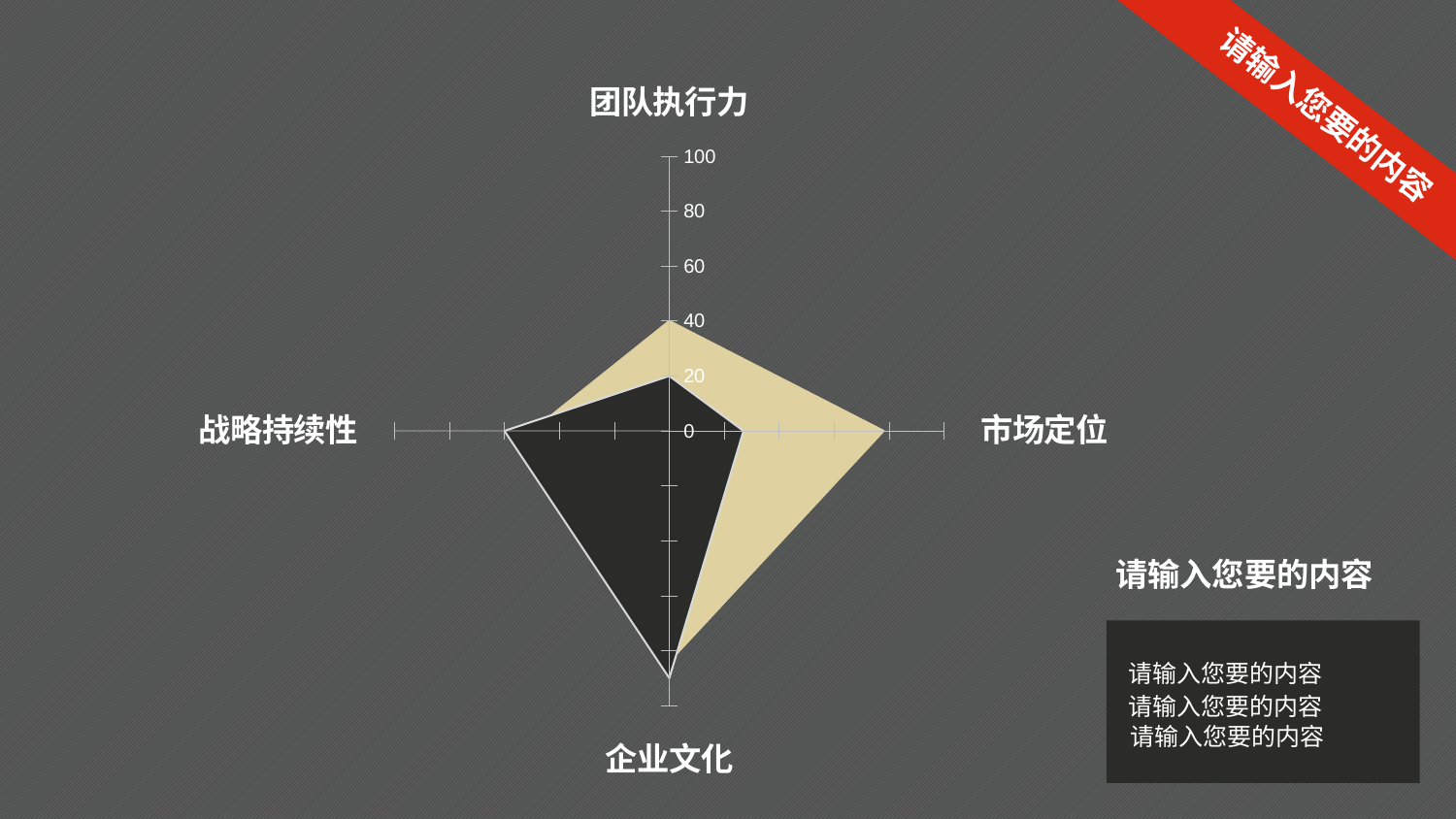

### Chart

| Category | 公司A | 公司b | 公司c |
|---|---|---|---|
| 团队执行力 | 20.0 | 40.0 | 39.0 |
| 市场定位 | 27.0 | 78.0 | 66.0 |
| 企业文化 | 90.0 | 84.0 | 67.0 |
| 战略持续性 | 60.0 | 50.0 | 49.0 |
请输入您要的内容
请输入您要的内容

请输入您要的内容
请输入您要的内容
请输入您要的内容